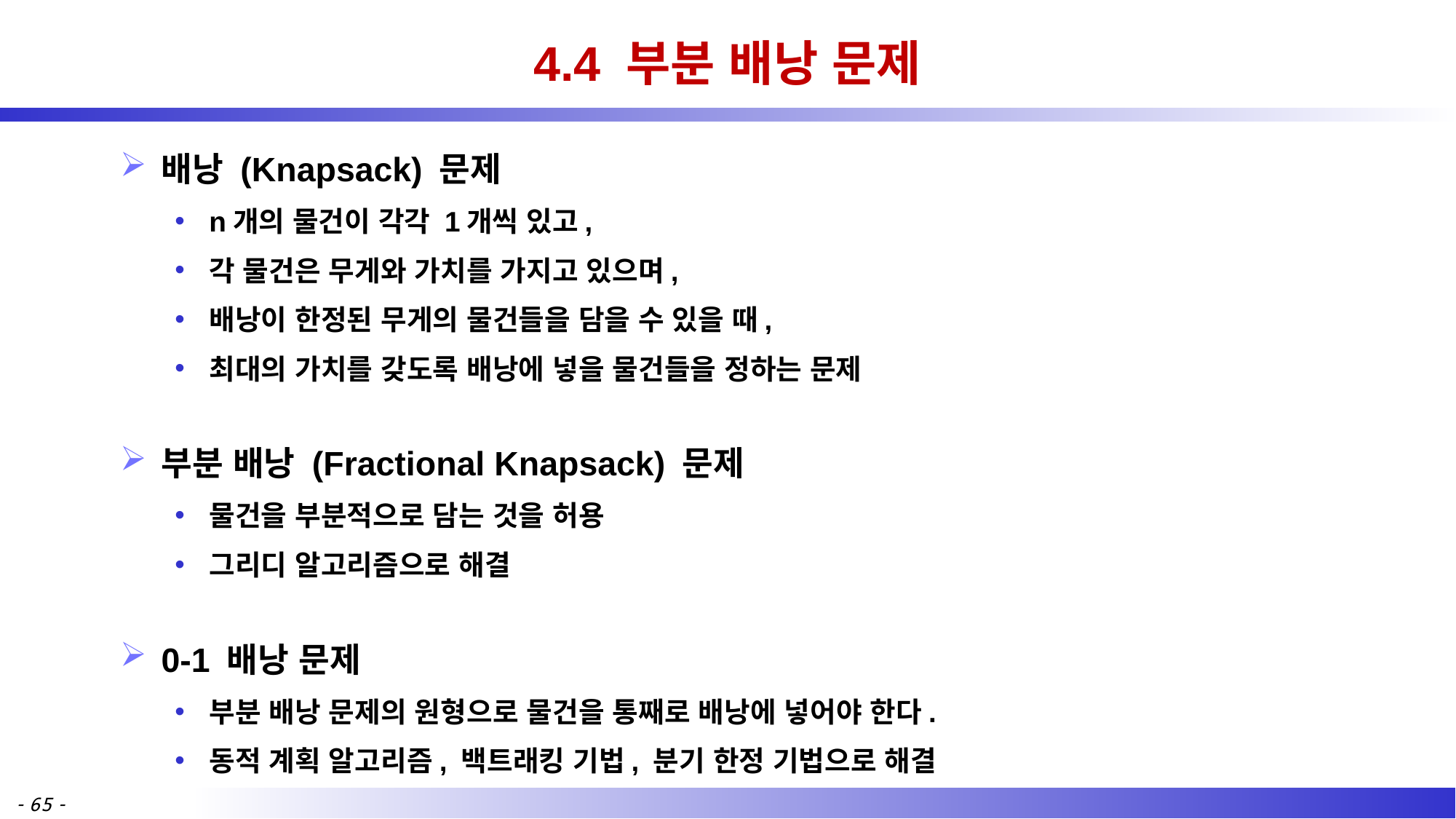

# 4.4 부분 배낭 문제
배낭 (Knapsack) 문제
n개의 물건이 각각 1개씩 있고,
각 물건은 무게와 가치를 가지고 있으며,
배낭이 한정된 무게의 물건들을 담을 수 있을 때,
최대의 가치를 갖도록 배낭에 넣을 물건들을 정하는 문제

부분 배낭 (Fractional Knapsack) 문제
물건을 부분적으로 담는 것을 허용
그리디 알고리즘으로 해결

0-1 배낭 문제
부분 배낭 문제의 원형으로 물건을 통째로 배낭에 넣어야 한다.
동적 계획 알고리즘, 백트래킹 기법, 분기 한정 기법으로 해결
- 65 -